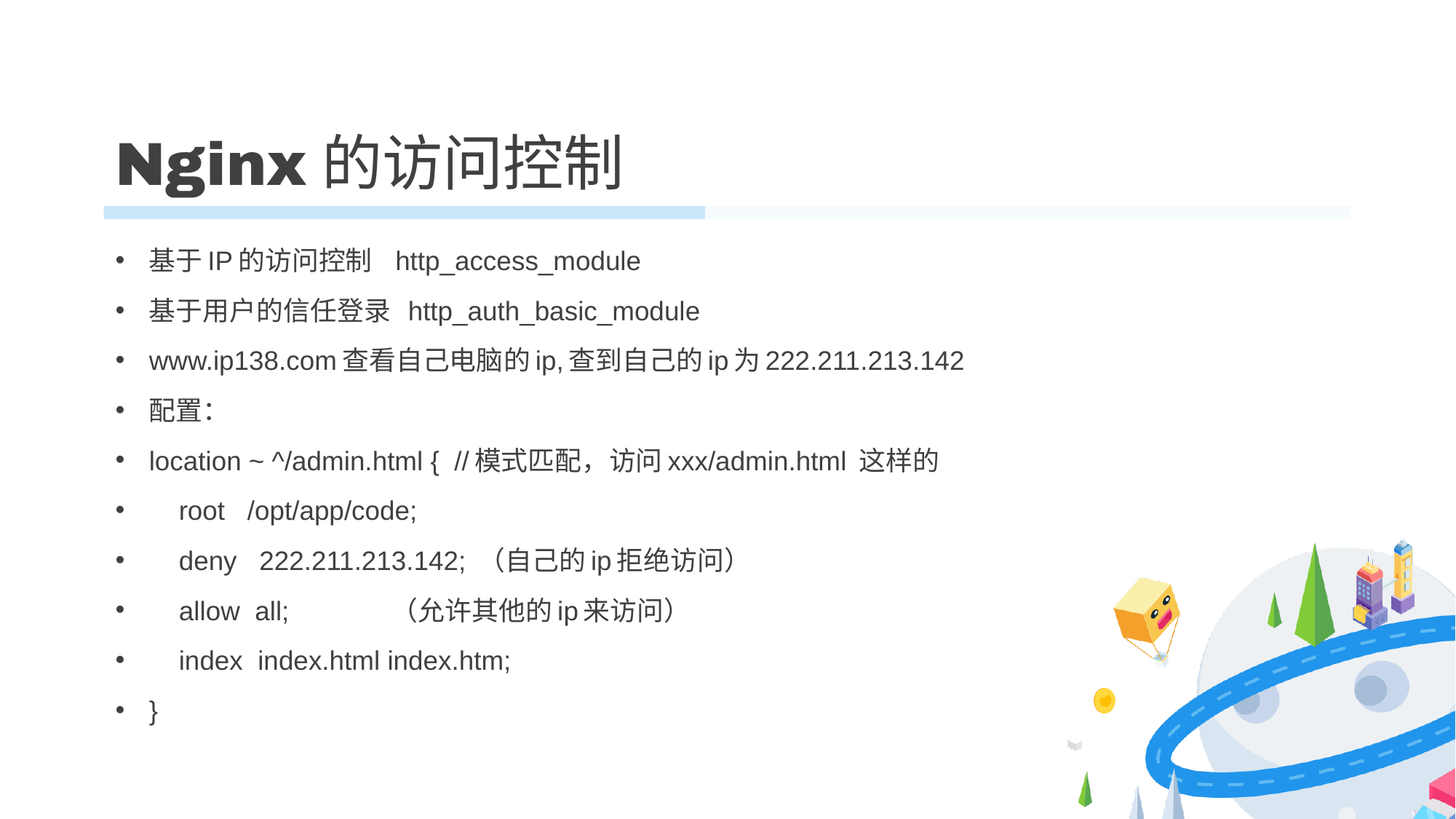

# Nginx的访问控制
基于IP的访问控制   http_access_module
基于用户的信任登录  http_auth_basic_module
www.ip138.com查看自己电脑的ip,查到自己的ip为222.211.213.142
配置：
location ~ ^/admin.html {  //模式匹配，访问xxx/admin.html 这样的
    root   /opt/app/code;
    deny   222.211.213.142; （自己的ip拒绝访问）
    allow  all;             （允许其他的ip来访问）
    index  index.html index.htm;
}